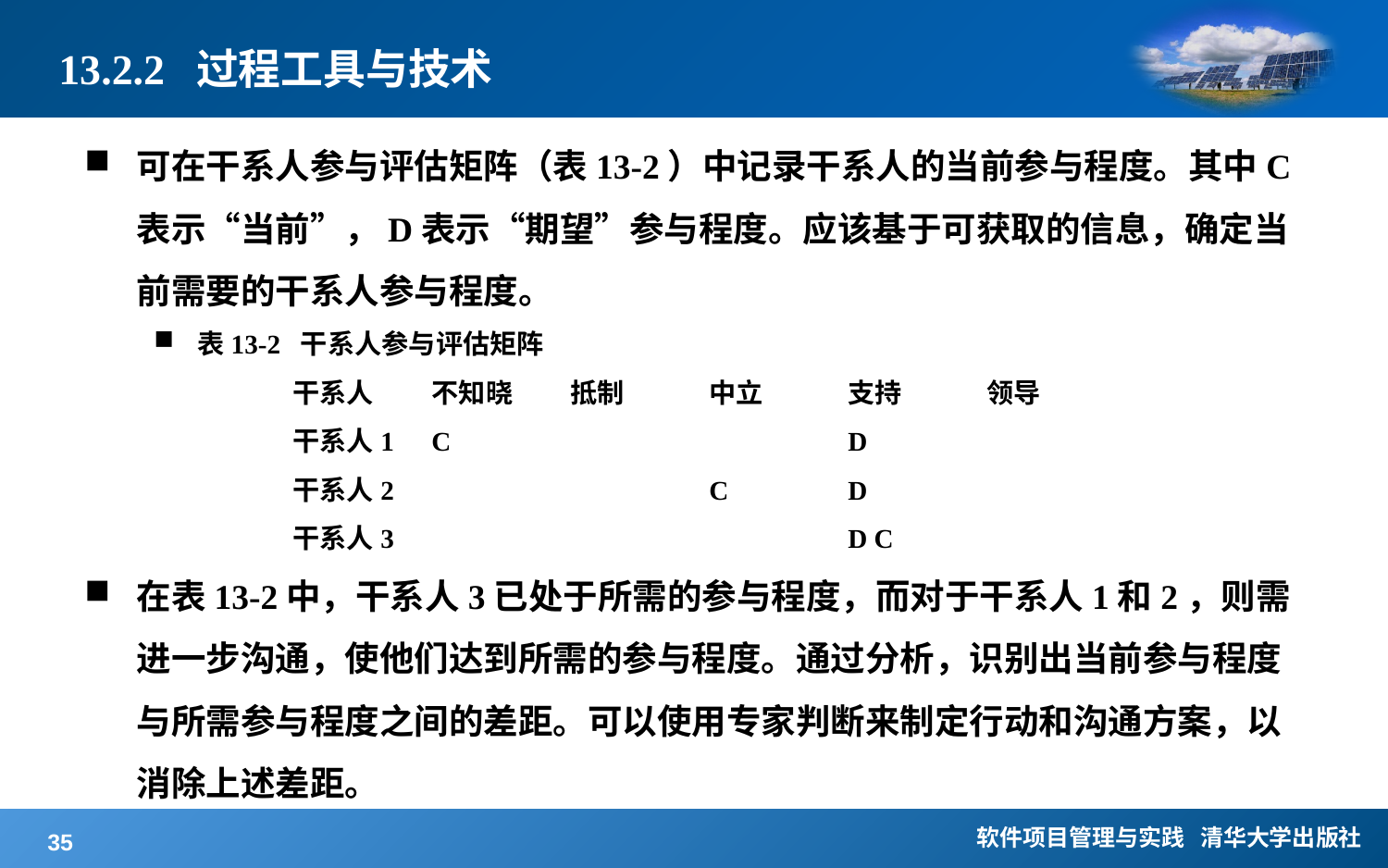

# 13.2.2  过程工具与技术
可在干系人参与评估矩阵（表13-2）中记录干系人的当前参与程度。其中C表示“当前”，D表示“期望”参与程度。应该基于可获取的信息，确定当前需要的干系人参与程度。
表13-2  干系人参与评估矩阵
	干系人	不知晓	抵制	中立	支持	领导
	干系人1	C			D
	干系人2			C	D
	干系人3				D C
在表13-2中，干系人3已处于所需的参与程度，而对于干系人1和2，则需进一步沟通，使他们达到所需的参与程度。通过分析，识别出当前参与程度与所需参与程度之间的差距。可以使用专家判断来制定行动和沟通方案，以消除上述差距。